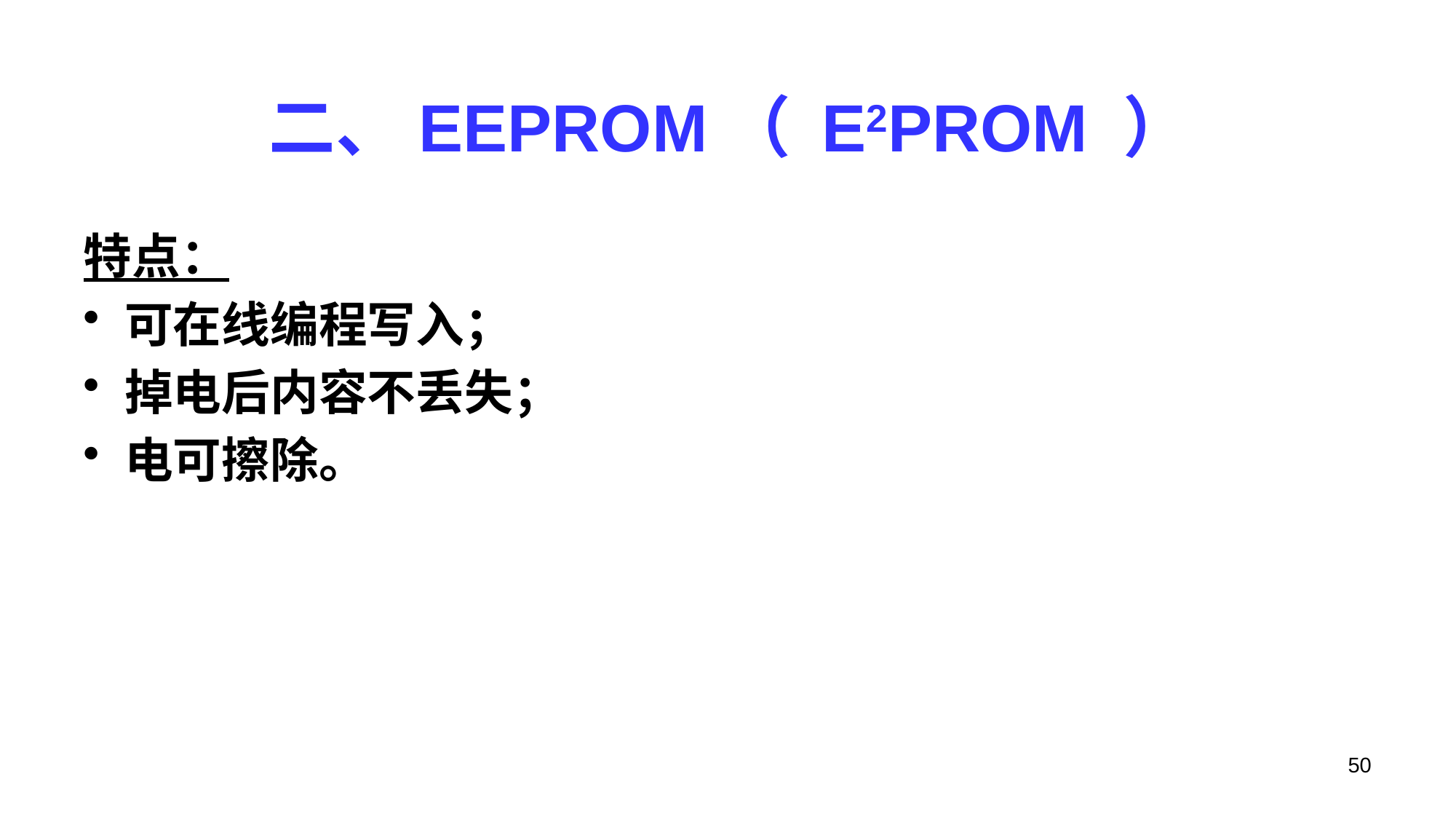

# 二、EEPROM（ E2PROM ）
特点：
可在线编程写入；
掉电后内容不丢失；
电可擦除。
50